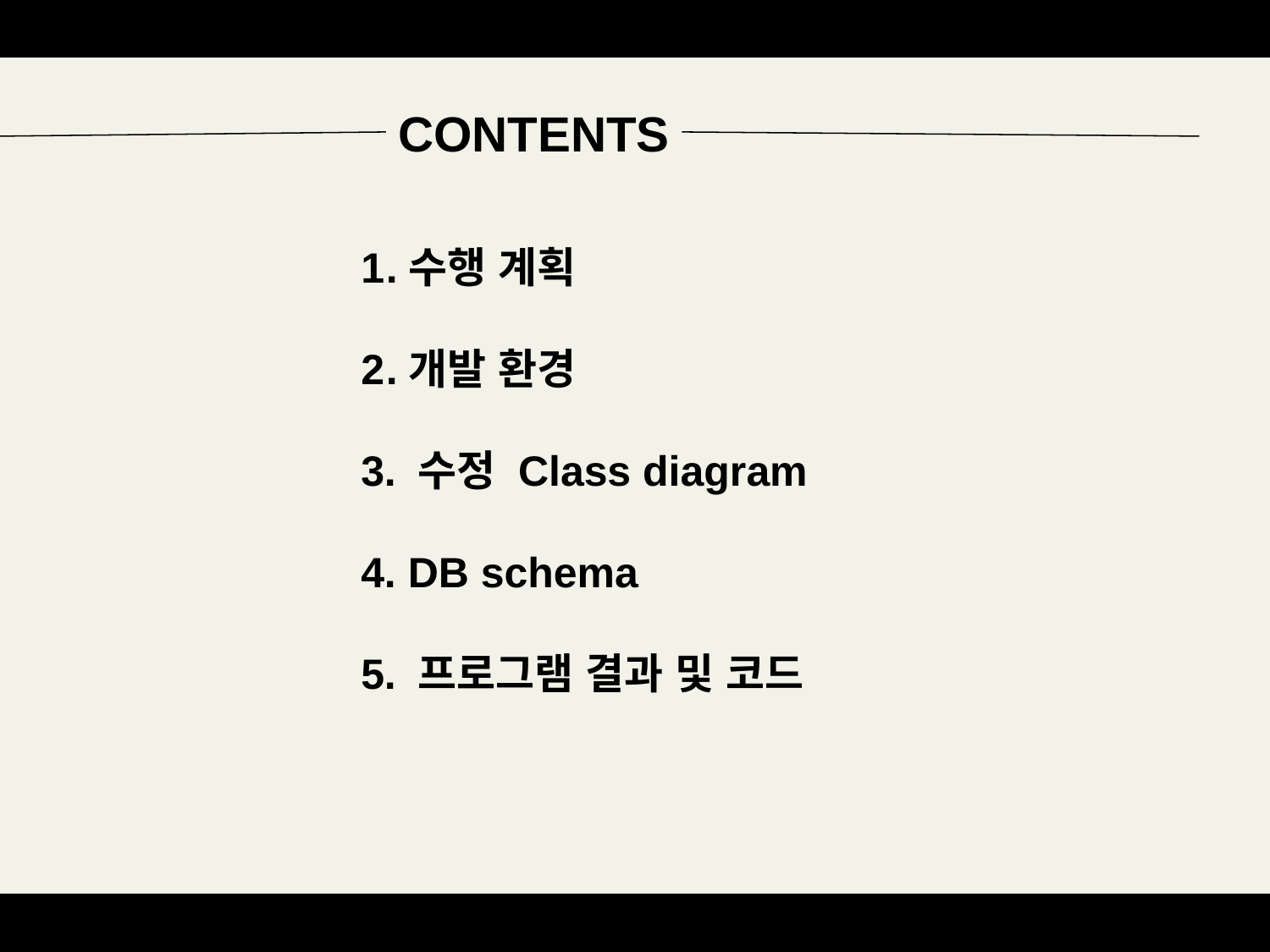

CONTENTS
수행 계획

개발 환경

3. 수정 Class diagram

4. DB schema

5. 프로그램 결과 및 코드